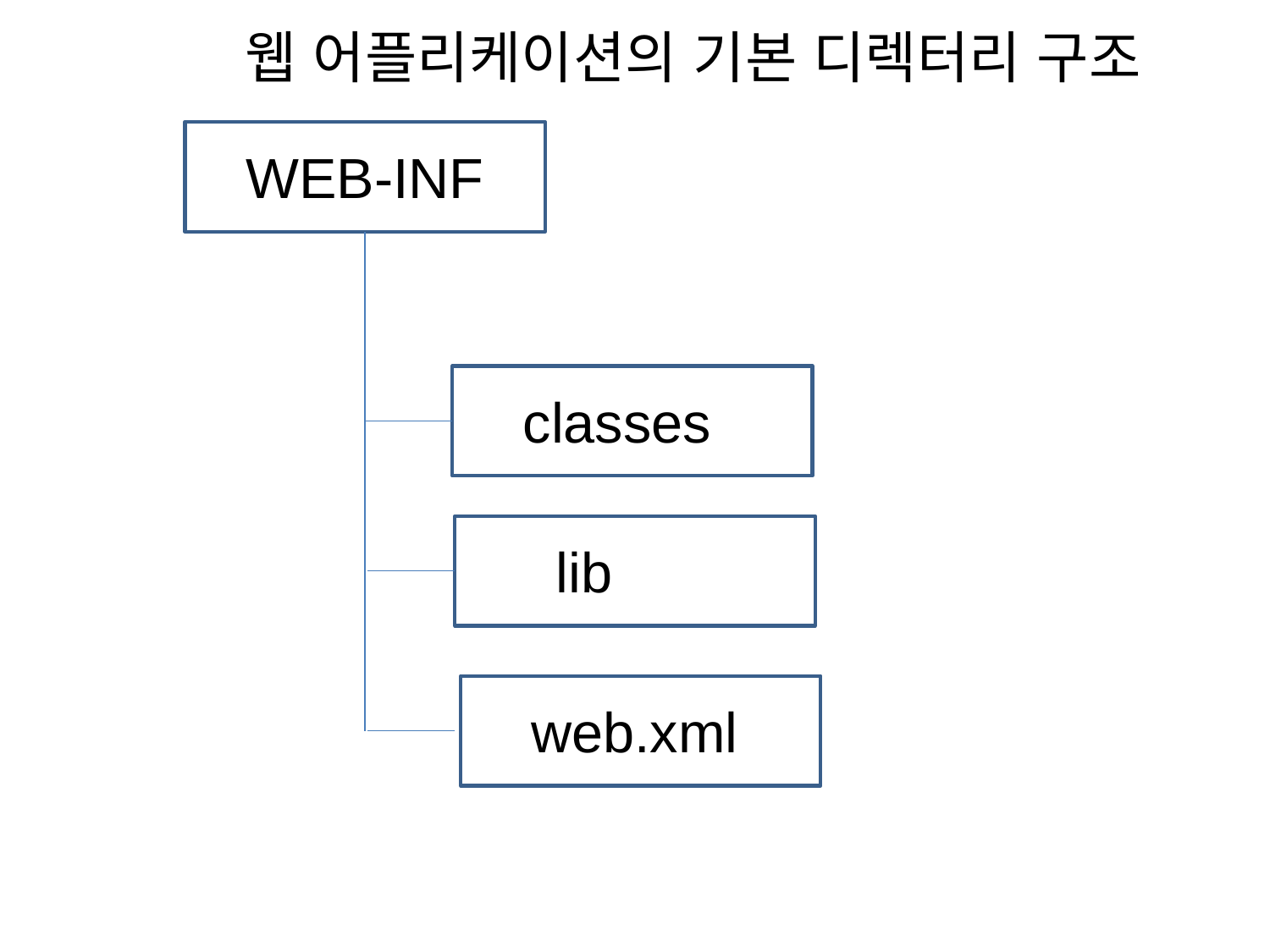

웹 어플리케이션의 기본 디렉터리 구조

WEB-INF

classes

lib

web.xml